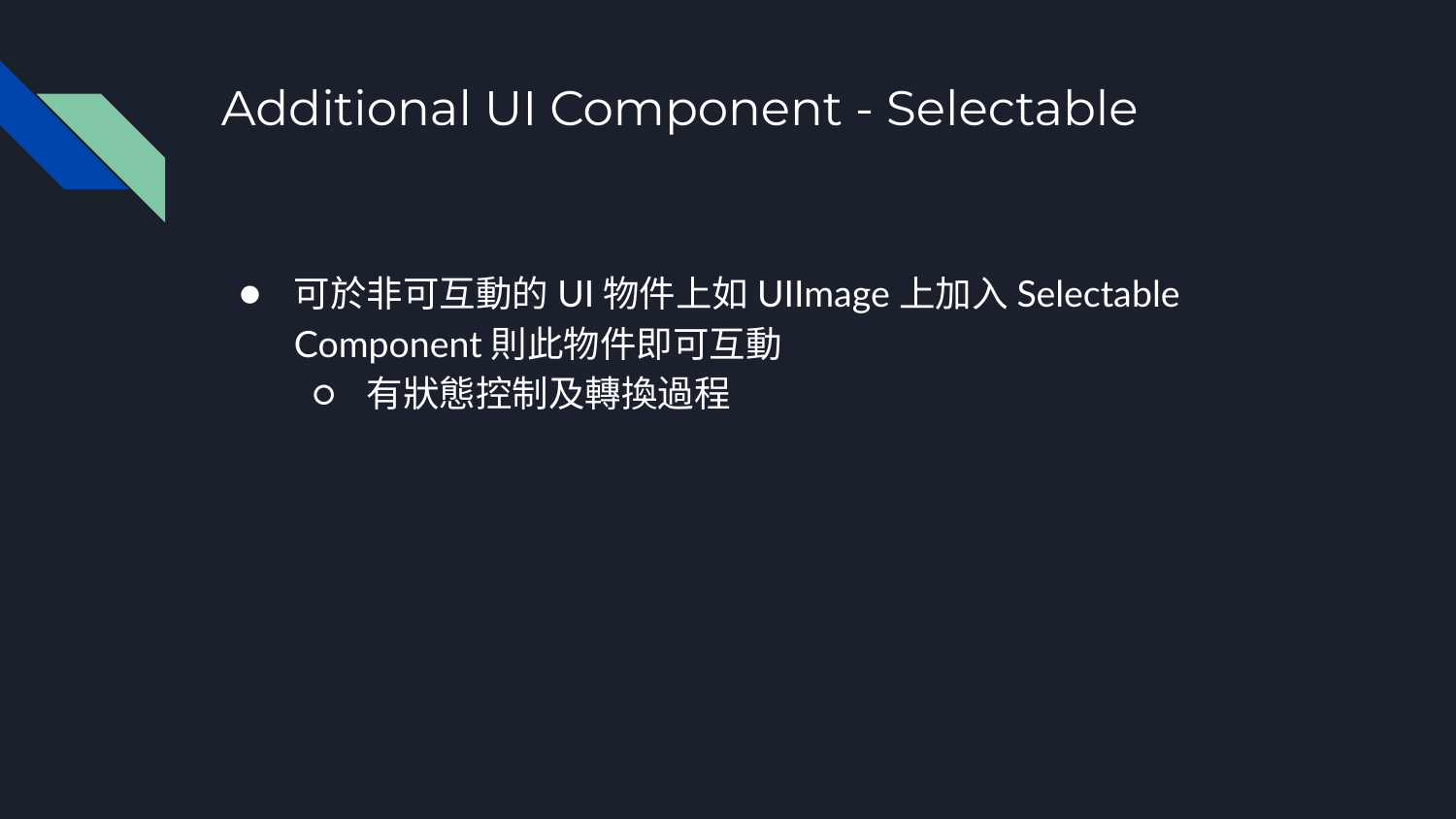

# Additional UI Component - Selectable
可於非可互動的UI物件上如UIImage上加入Selectable Component則此物件即可互動
有狀態控制及轉換過程